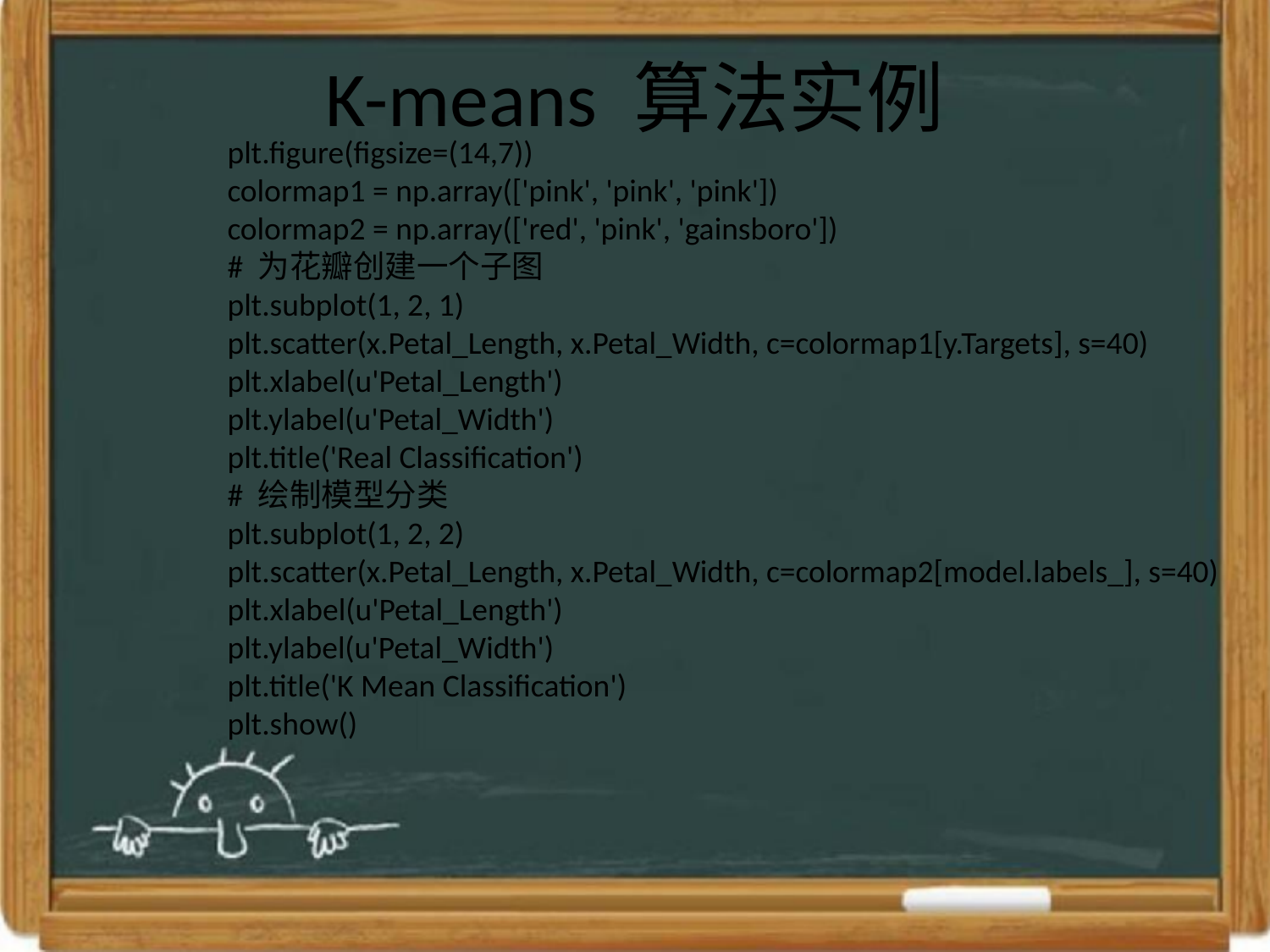

# K-means 算法实例
plt.figure(figsize=(14,7))
colormap1 = np.array(['pink', 'pink', 'pink'])
colormap2 = np.array(['red', 'pink', 'gainsboro'])
# 为花瓣创建一个子图
plt.subplot(1, 2, 1)
plt.scatter(x.Petal_Length, x.Petal_Width, c=colormap1[y.Targets], s=40)
plt.xlabel(u'Petal_Length')
plt.ylabel(u'Petal_Width')
plt.title('Real Classification')
# 绘制模型分类
plt.subplot(1, 2, 2)
plt.scatter(x.Petal_Length, x.Petal_Width, c=colormap2[model.labels_], s=40)
plt.xlabel(u'Petal_Length')
plt.ylabel(u'Petal_Width')
plt.title('K Mean Classification')
plt.show()